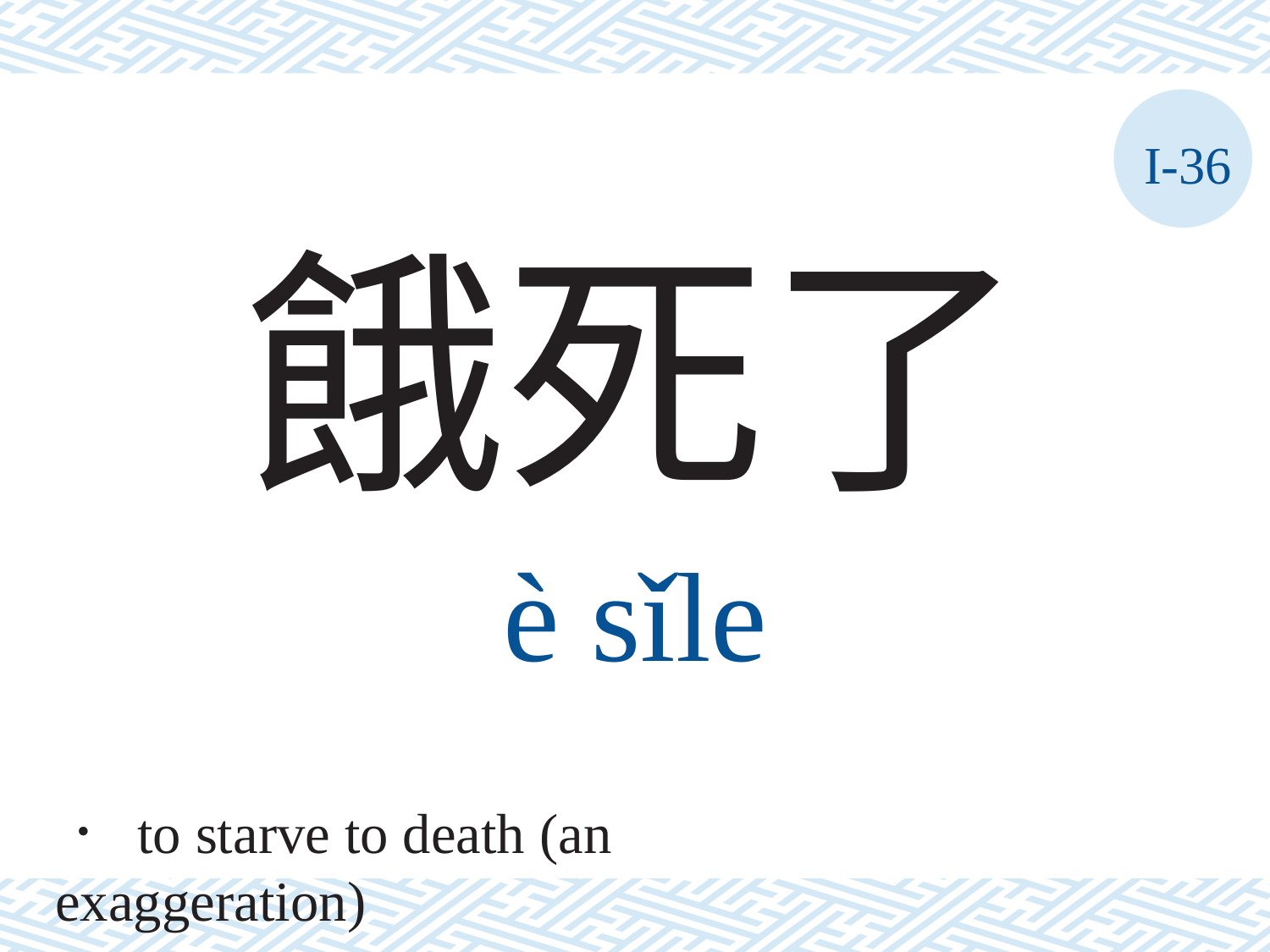

I-36
餓死了
è	sǐle
． to starve to death (an exaggeration)